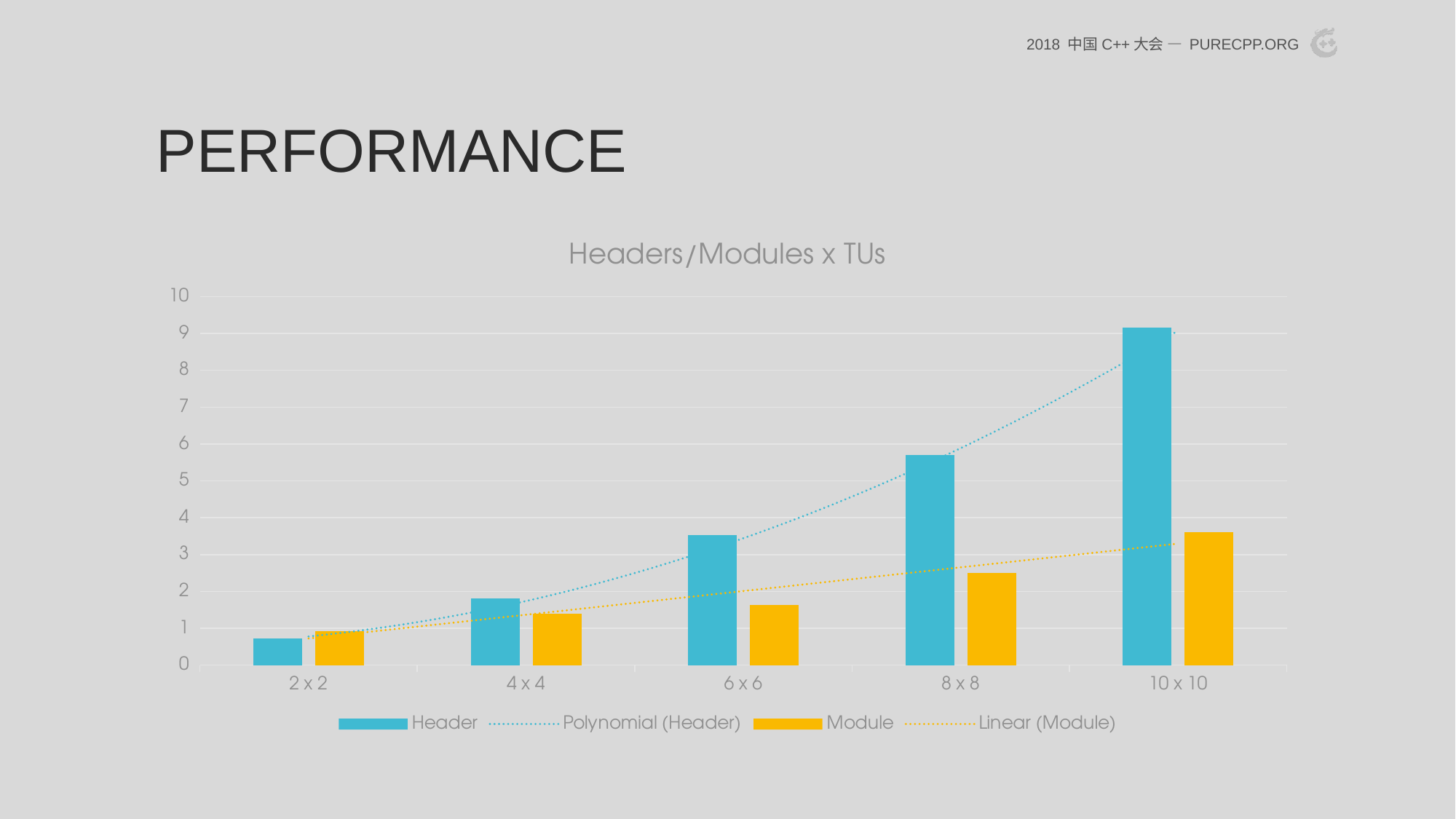

# performance
2018 中国C++大会 — purecpp.org

### Chart: Headers/Modules x TUs

| Category | Header | Module |
|---|---|---|
| 2 x 2 | 0.729 | 0.929 |
| 4 x 4 | 1.808 | 1.398 |
| 6 x 6 | 3.529 | 1.633 |
| 8 x 8 | 5.705 | 2.494 |
| 10 x 10 | 9.153 | 3.599 |